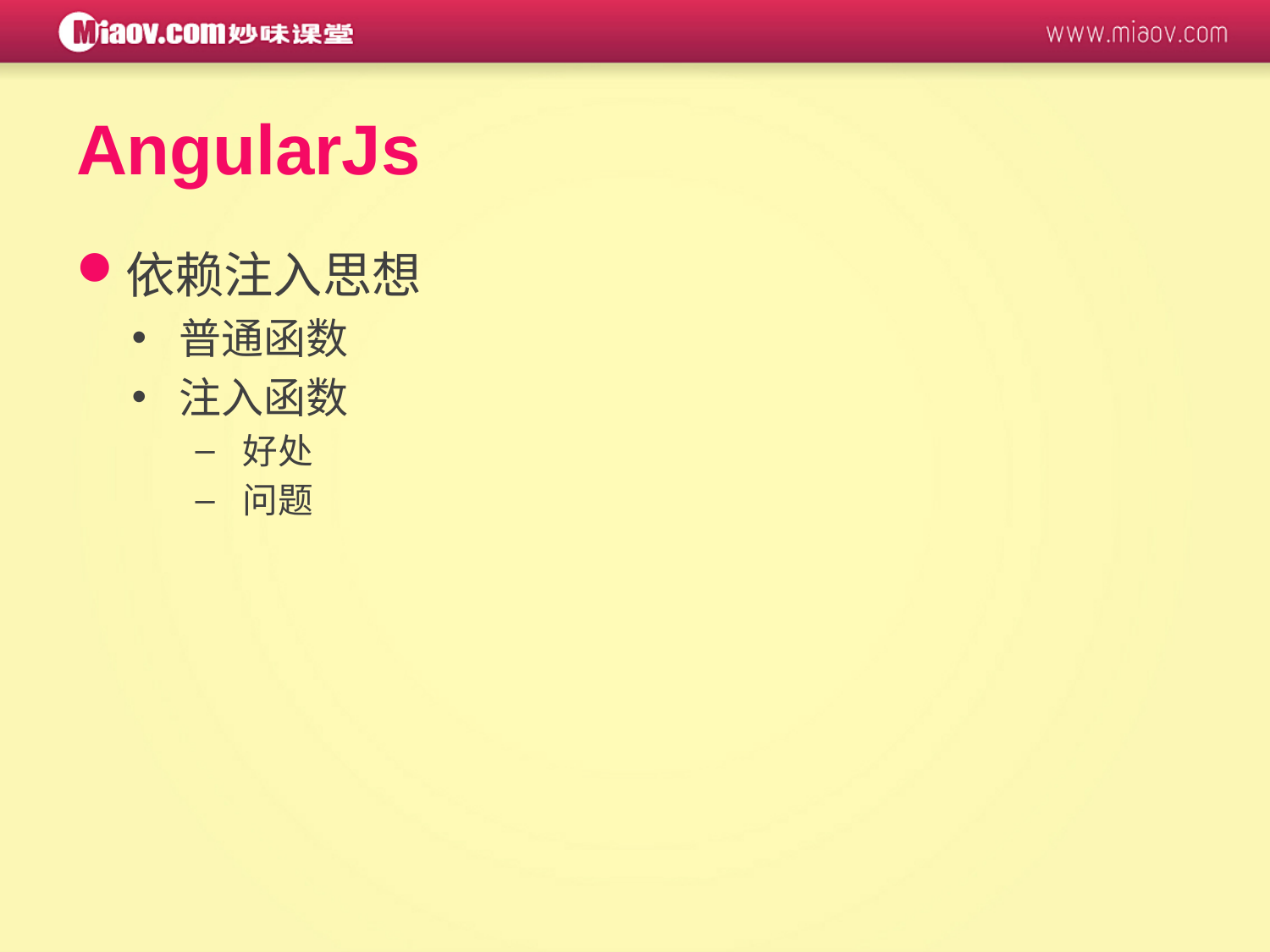

# AngularJs
依赖注入思想
普通函数
注入函数
好处
问题